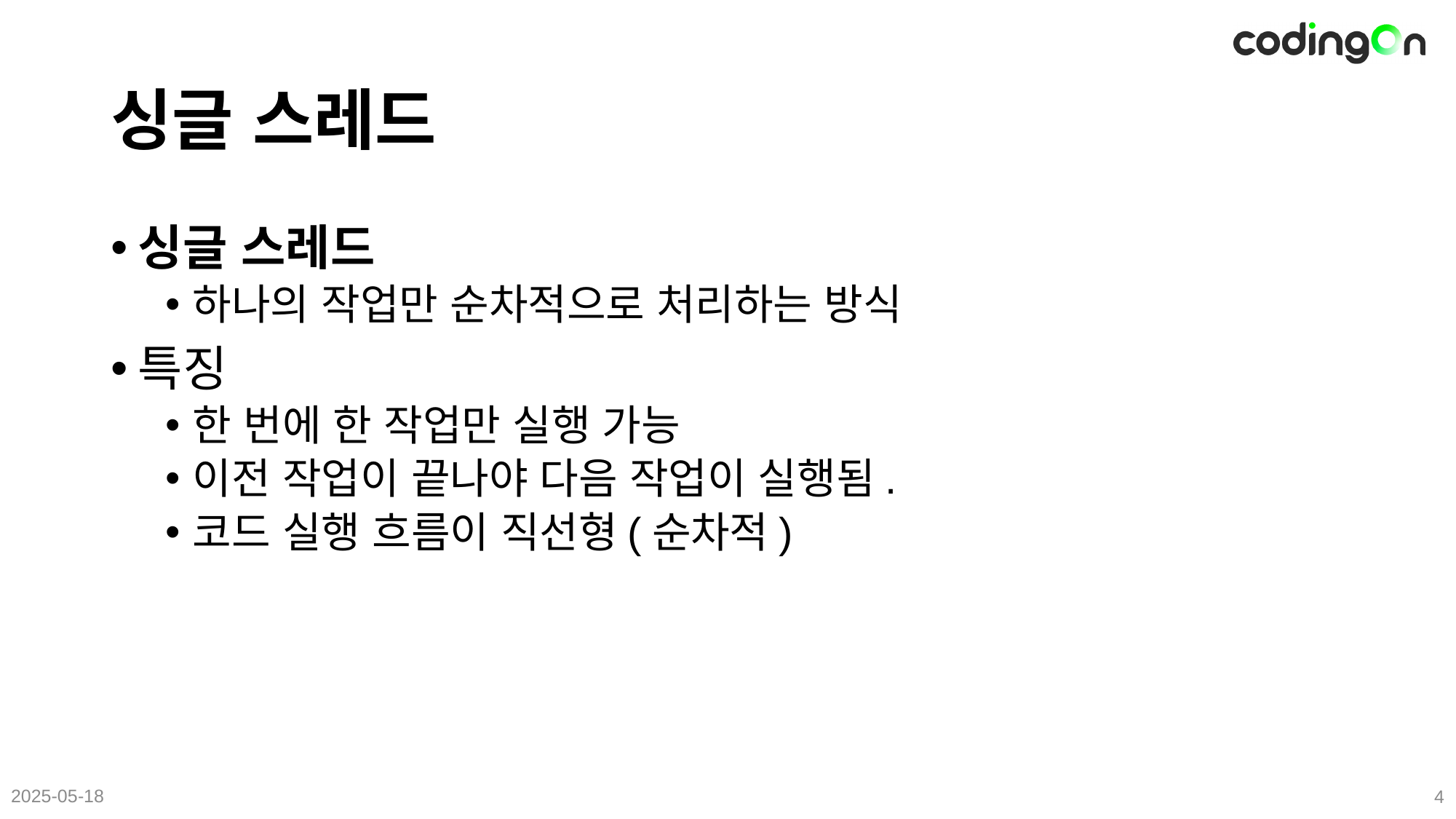

# 싱글 스레드
싱글 스레드
하나의 작업만 순차적으로 처리하는 방식
특징
한 번에 한 작업만 실행 가능
이전 작업이 끝나야 다음 작업이 실행됨.
코드 실행 흐름이 직선형(순차적)
2025-05-18
4